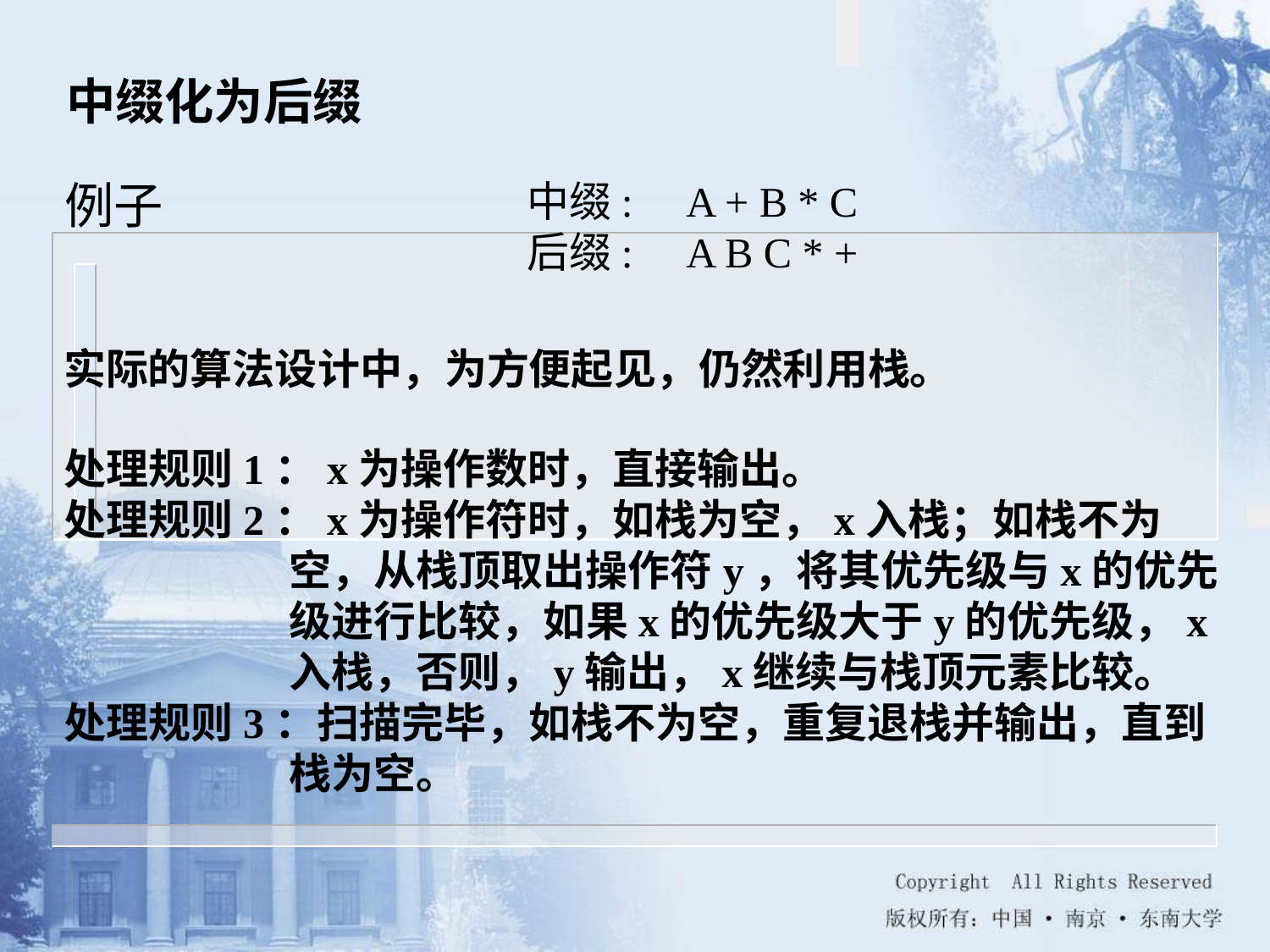

中缀化为后缀
例子
中缀:     A + B * C
后缀:     A B C * +
实际的算法设计中，为方便起见，仍然利用栈。
处理规则1：x为操作数时，直接输出。
处理规则2：x为操作符时，如栈为空，x入栈；如栈不为空，从栈顶取出操作符y，将其优先级与x的优先级进行比较，如果x的优先级大于y的优先级，x入栈，否则，y输出，x继续与栈顶元素比较。
处理规则3：扫描完毕，如栈不为空，重复退栈并输出，直到栈为空。